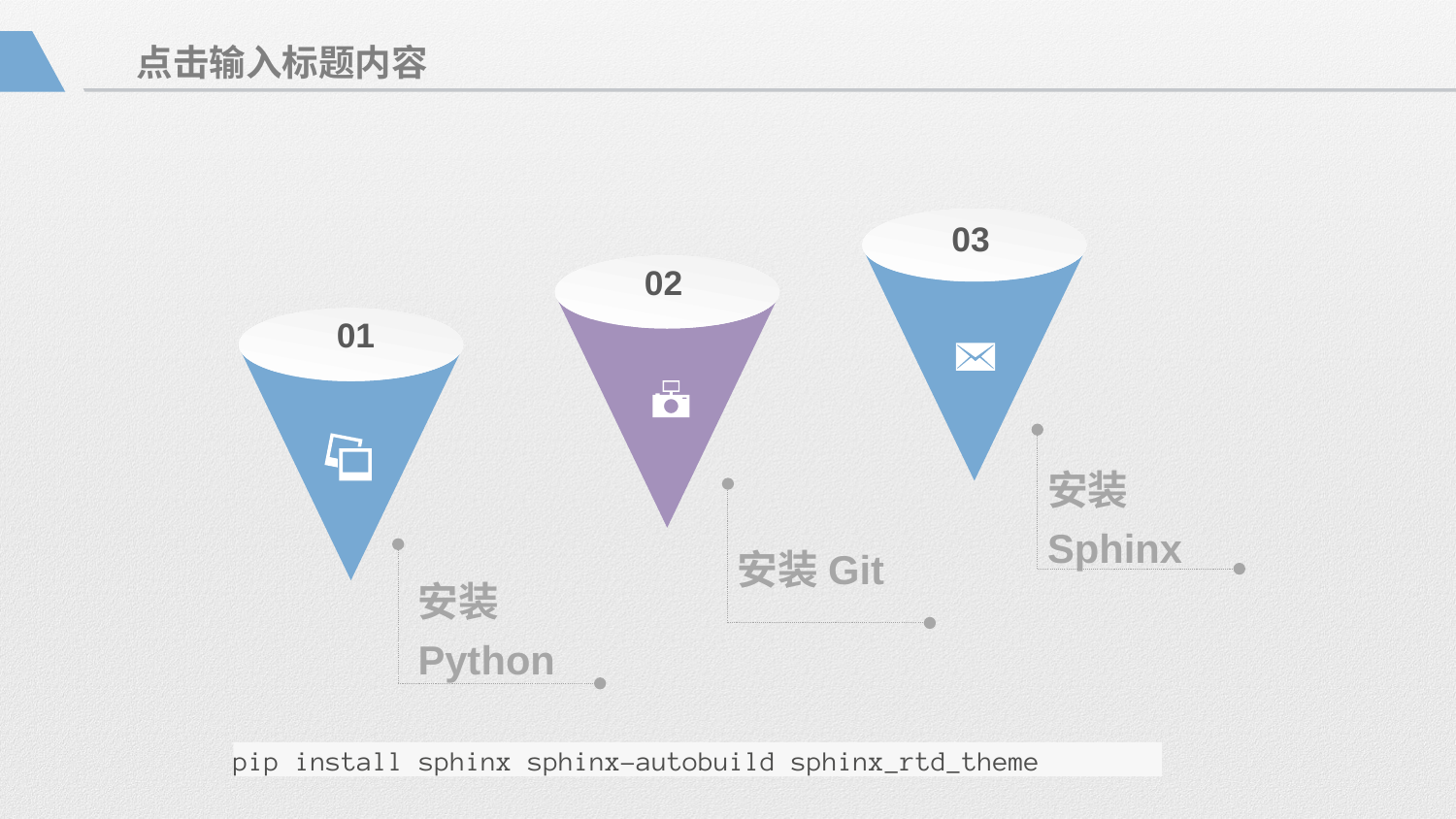

点击输入标题内容
03

02

01

安装Sphinx
安装Git
安装Python
pip install sphinx sphinx-autobuild sphinx_rtd_theme